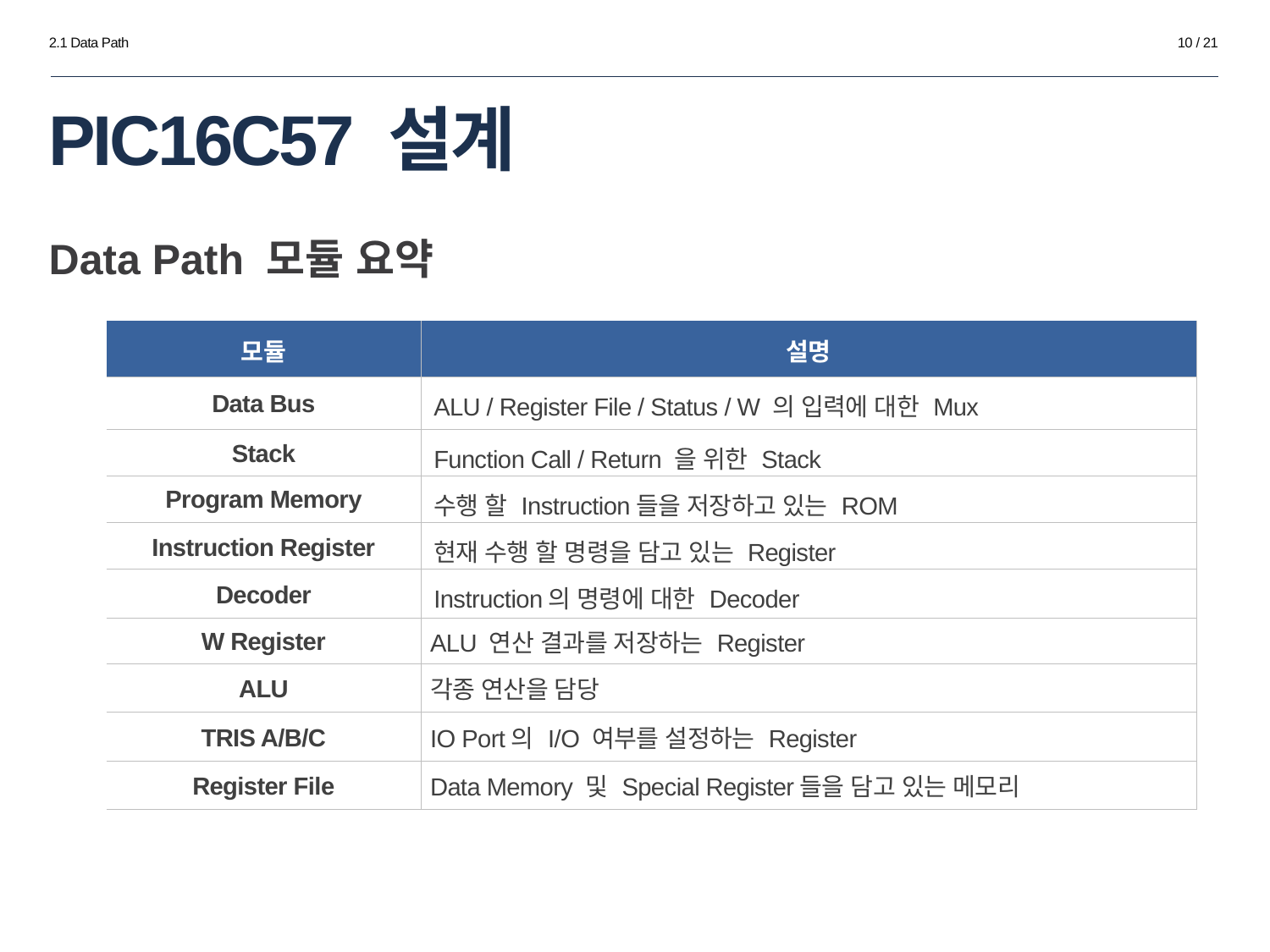

2.1 Data Path
10 / 21
# PIC16C57 설계
Data Path 모듈 요약
| 모듈 | 설명 |
| --- | --- |
| Data Bus | ALU / Register File / Status / W 의 입력에 대한 Mux |
| Stack | Function Call / Return 을 위한 Stack |
| Program Memory | 수행 할 Instruction들을 저장하고 있는 ROM |
| Instruction Register | 현재 수행 할 명령을 담고 있는 Register |
| Decoder | Instruction의 명령에 대한 Decoder |
| W Register | ALU 연산 결과를 저장하는 Register |
| ALU | 각종 연산을 담당 |
| TRIS A/B/C | IO Port의 I/O 여부를 설정하는 Register |
| Register File | Data Memory 및 Special Register들을 담고 있는 메모리 |